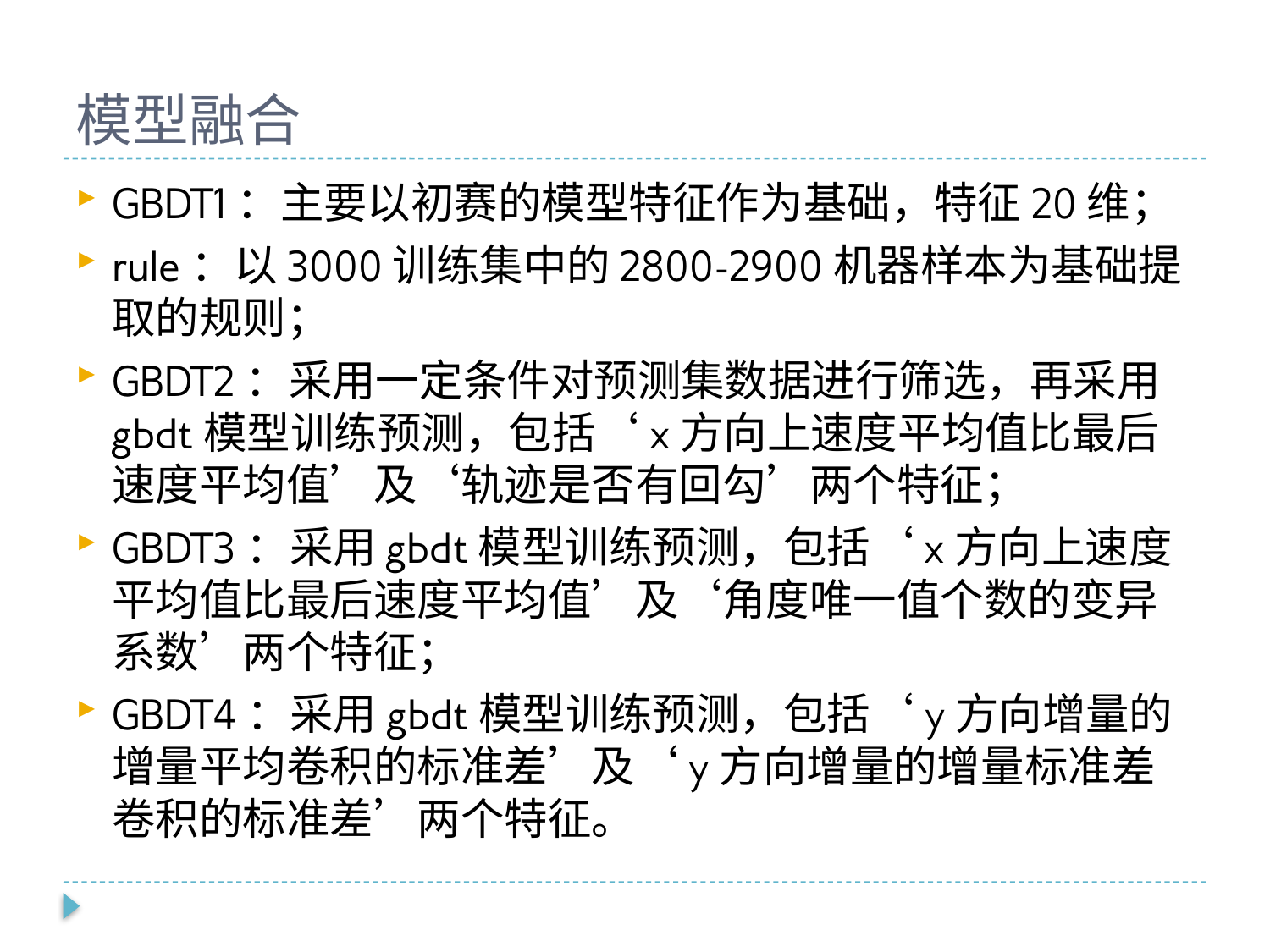

# 模型融合
GBDT1：主要以初赛的模型特征作为基础，特征20维；
rule：以3000训练集中的2800-2900机器样本为基础提取的规则；
GBDT2：采用一定条件对预测集数据进行筛选，再采用gbdt模型训练预测，包括‘x方向上速度平均值比最后速度平均值’及‘轨迹是否有回勾’两个特征；
GBDT3：采用gbdt模型训练预测，包括‘x方向上速度平均值比最后速度平均值’及‘角度唯一值个数的变异系数’两个特征；
GBDT4：采用gbdt模型训练预测，包括‘y方向增量的增量平均卷积的标准差’及‘y方向增量的增量标准差卷积的标准差’两个特征。